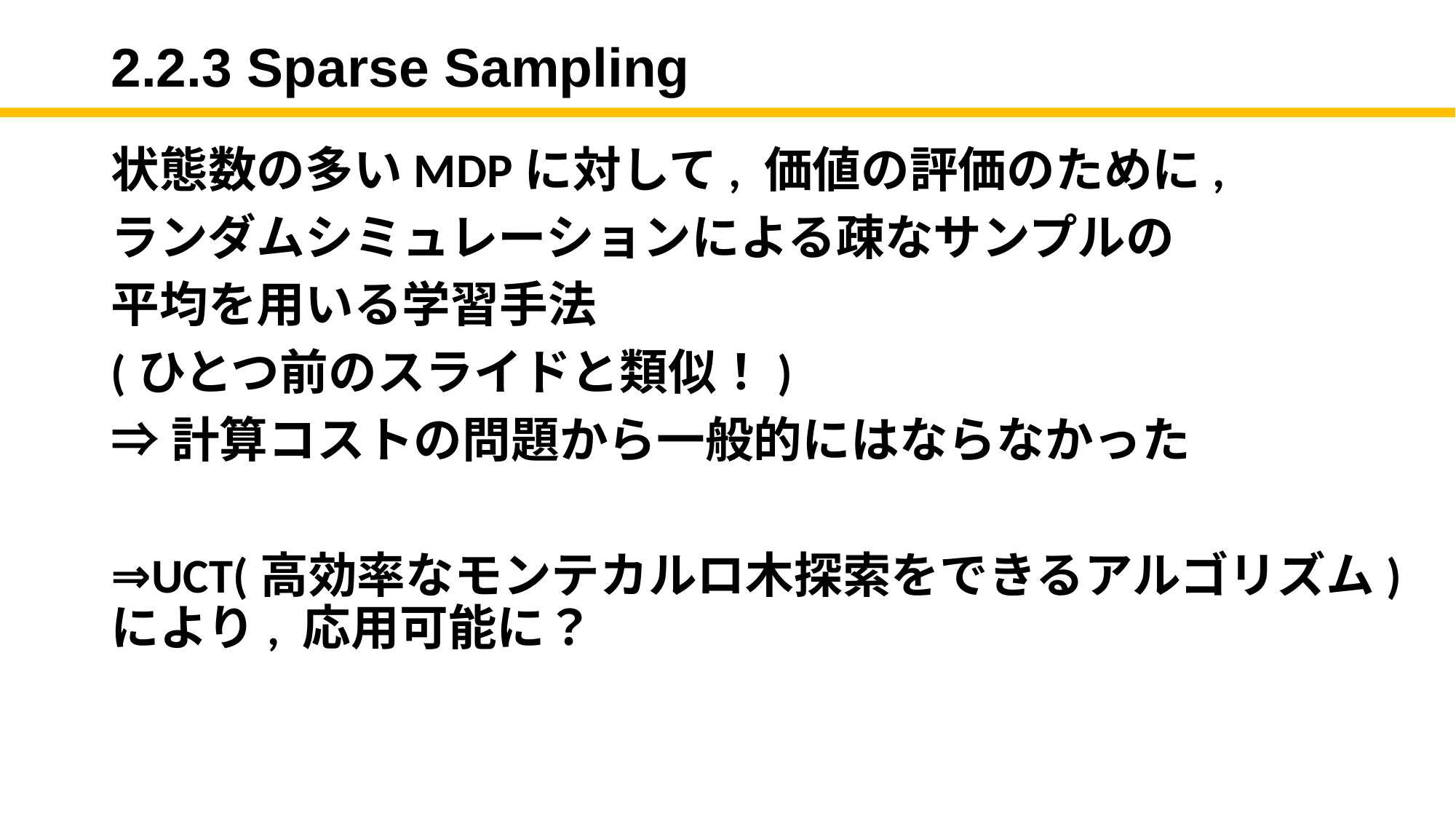

# 2.2.3 Sparse Sampling
状態数の多いMDPに対して, 価値の評価のために,
ランダムシミュレーションによる疎なサンプルの
平均を用いる学習手法
(ひとつ前のスライドと類似！)
⇒計算コストの問題から一般的にはならなかった

⇒UCT(高効率なモンテカルロ木探索をできるアルゴリズム)により, 応用可能に？